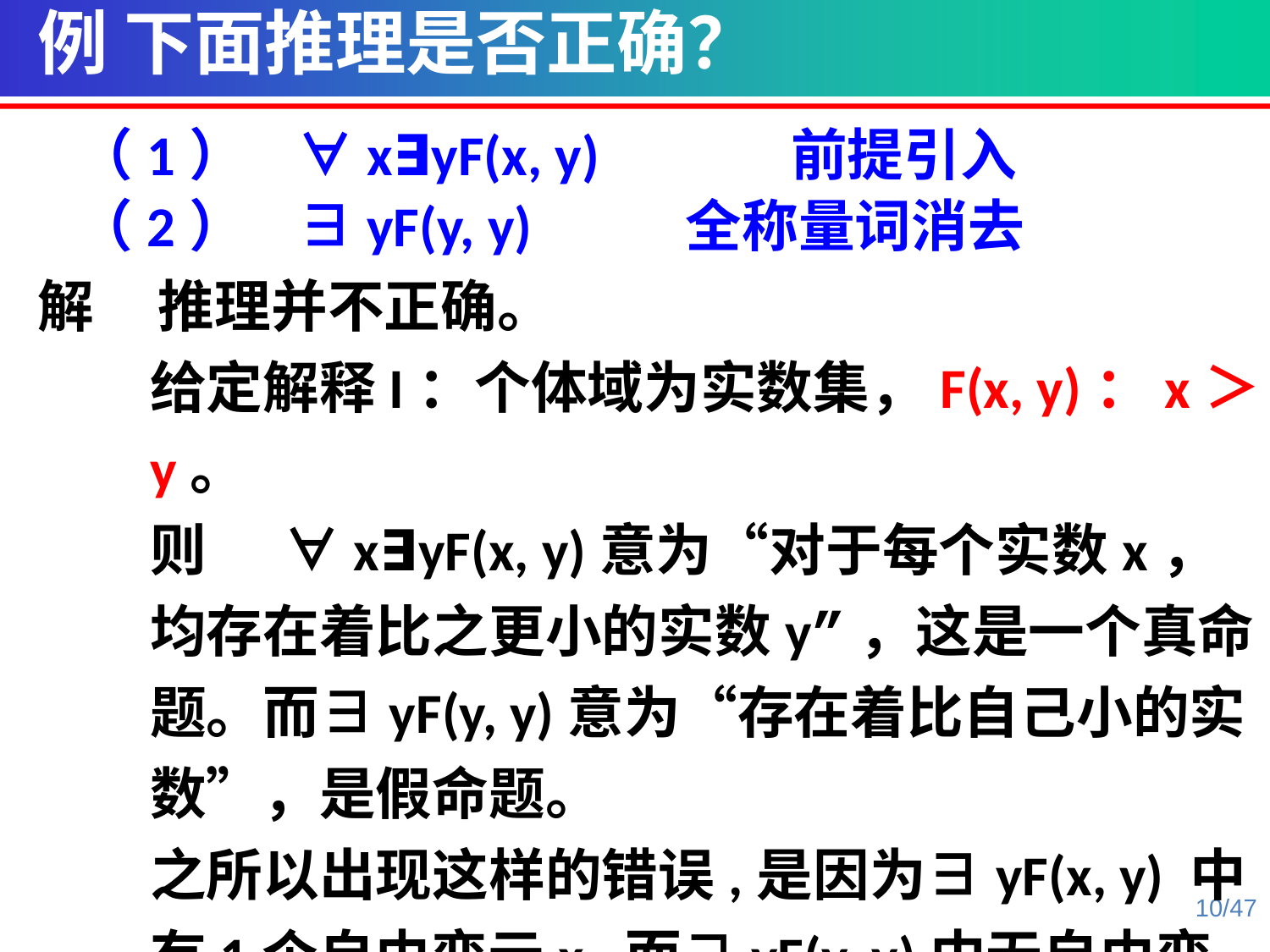

例 下面推理是否正确？
  （1）    ∀x∃yF(x, y)              前提引入
  （2）    ∃yF(y, y)           全称量词消去
解     推理并不正确。
	给定解释I：个体域为实数集，F(x, y)：x＞y。
	则      ∀x∃yF(x, y)意为“对于每个实数x，均存在着比之更小的实数y”，这是一个真命题。而∃yF(y, y)意为“存在着比自己小的实数”，是假命题。
 	之所以出现这样的错误,是因为∃yF(x, y) 中有1个自由变元x, 而∃yF(y, y)中无自由变元。
10/47